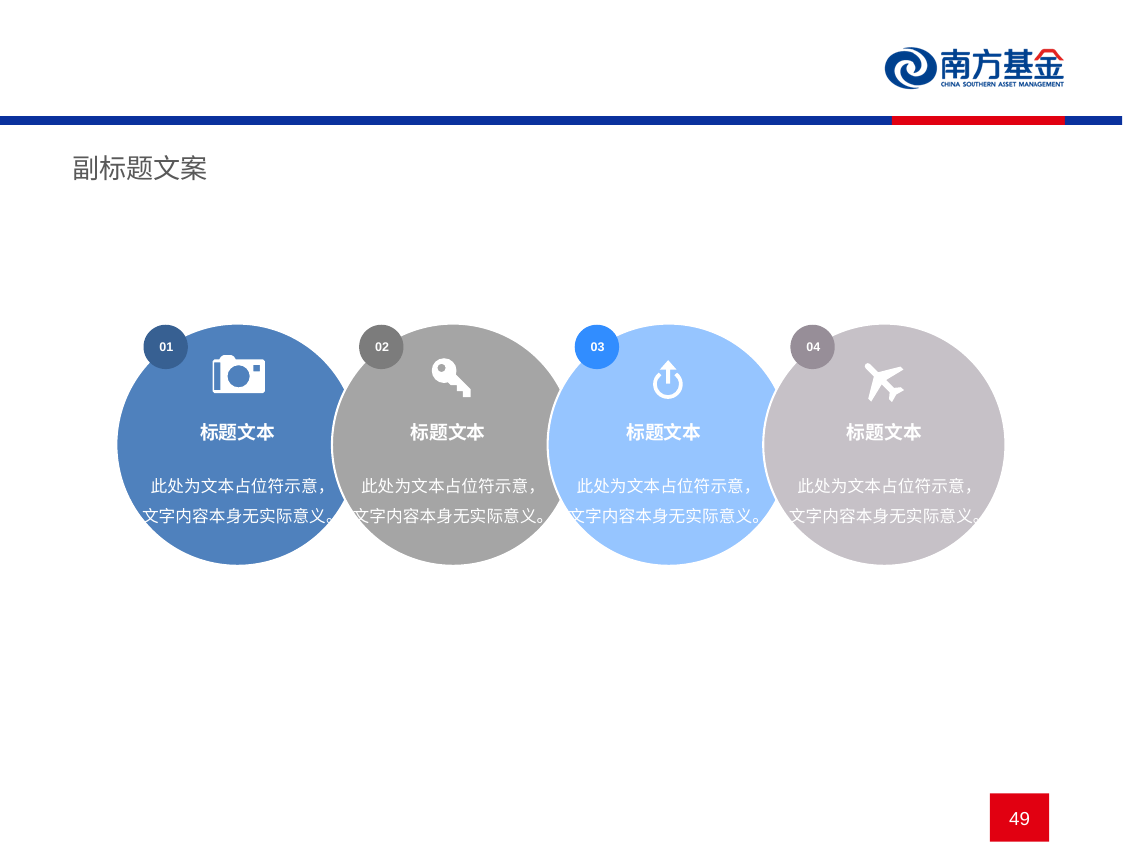

#
副标题文案

02

03

04

01

标题文本
标题文本
标题文本
标题文本
此处为文本占位符示意，
文字内容本身无实际意义。
此处为文本占位符示意，
文字内容本身无实际意义。
此处为文本占位符示意，
文字内容本身无实际意义。
此处为文本占位符示意，
文字内容本身无实际意义。
49